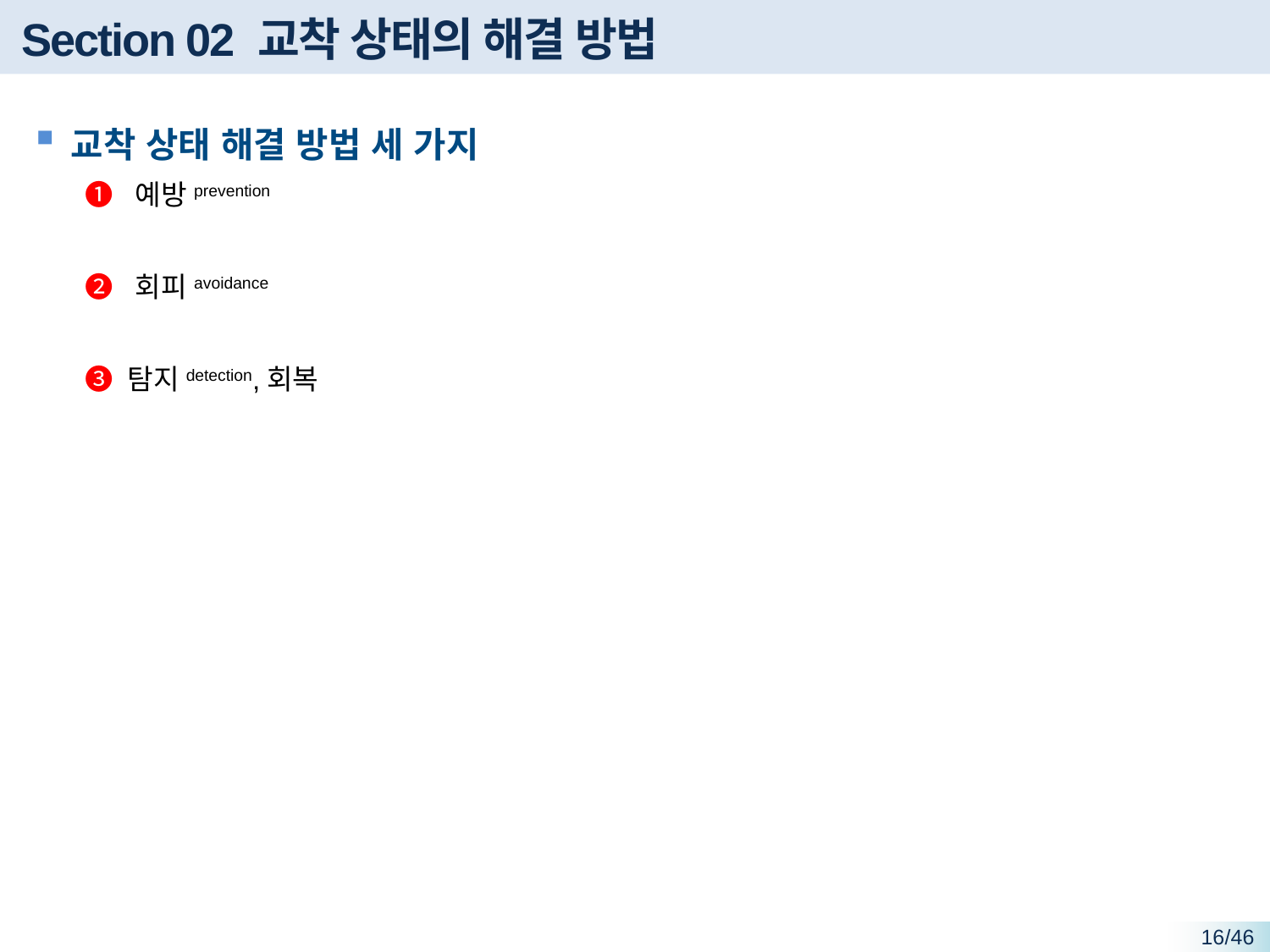

# Section 02 교착 상태의 해결 방법
교착 상태 해결 방법 세 가지
❶  예방prevention

❷  회피avoidance

❸ 탐지detection,회복